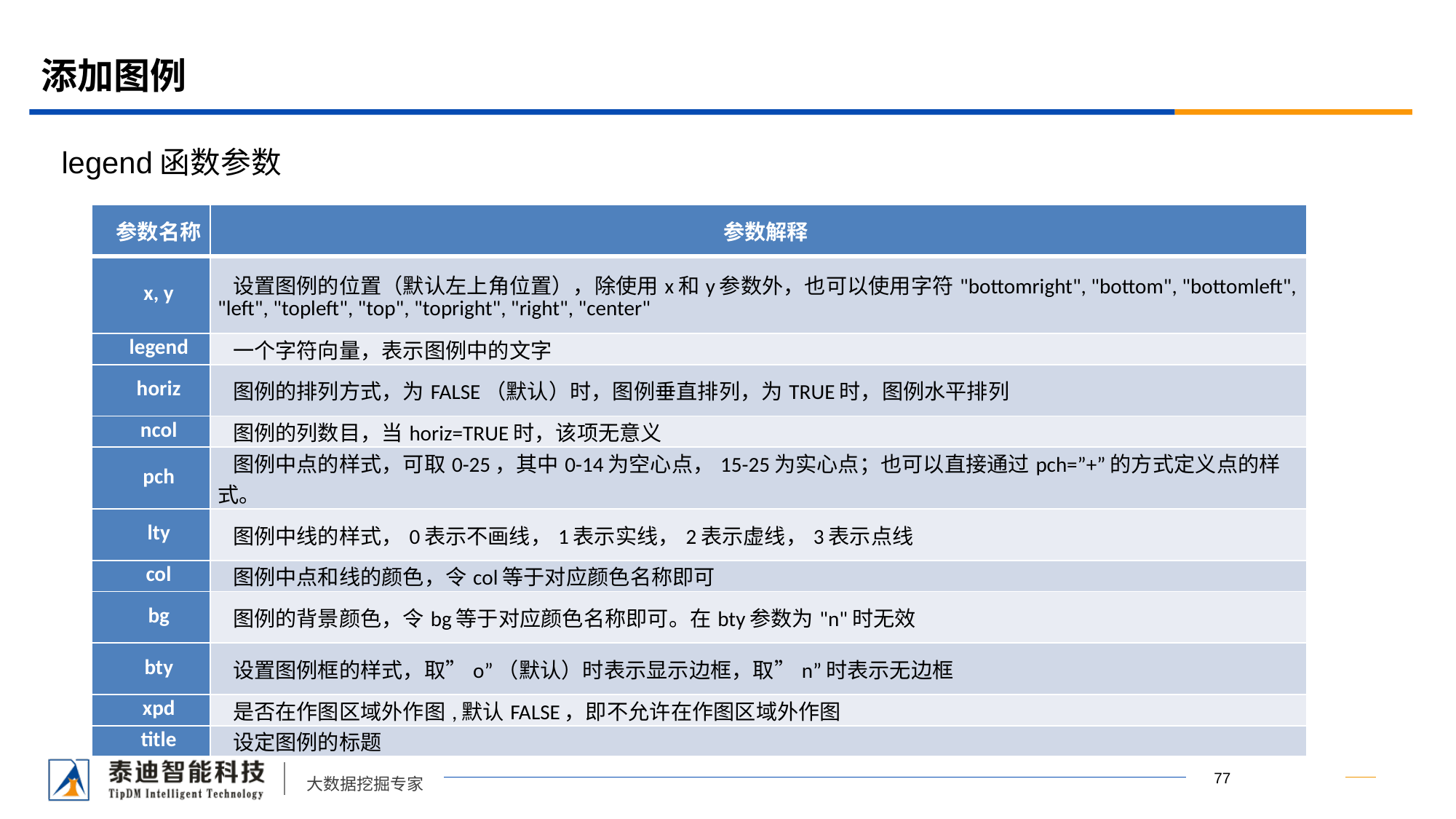

# 添加图例
legend函数参数
| 参数名称 | 参数解释 |
| --- | --- |
| x, y | 设置图例的位置（默认左上角位置），除使用x和y参数外，也可以使用字符"bottomright", "bottom", "bottomleft", "left", "topleft", "top", "topright", "right", "center" |
| legend | 一个字符向量，表示图例中的文字 |
| horiz | 图例的排列方式，为FALSE（默认）时，图例垂直排列，为TRUE时，图例水平排列 |
| ncol | 图例的列数目，当horiz=TRUE时，该项无意义 |
| pch | 图例中点的样式，可取0-25，其中0-14为空心点，15-25为实心点；也可以直接通过pch=”+”的方式定义点的样式。 |
| lty | 图例中线的样式，0表示不画线，1表示实线，2表示虚线，3表示点线 |
| col | 图例中点和线的颜色，令col等于对应颜色名称即可 |
| bg | 图例的背景颜色，令bg等于对应颜色名称即可。在bty参数为"n"时无效 |
| bty | 设置图例框的样式，取”o”（默认）时表示显示边框，取”n”时表示无边框 |
| xpd | 是否在作图区域外作图,默认FALSE，即不允许在作图区域外作图 |
| title | 设定图例的标题 |